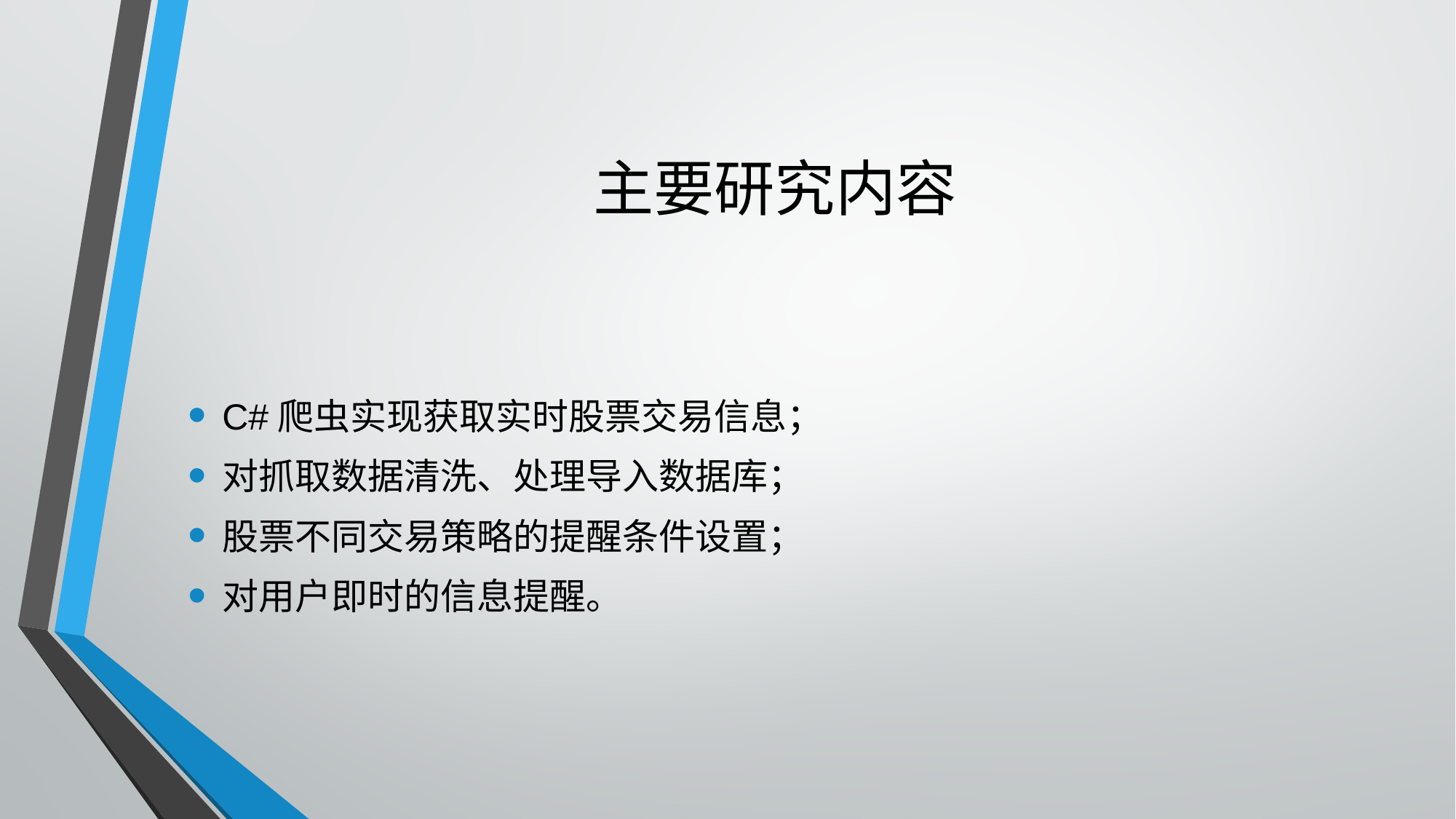

# 主要研究内容
C#爬虫实现获取实时股票交易信息；
对抓取数据清洗、处理导入数据库；
股票不同交易策略的提醒条件设置；
对用户即时的信息提醒。